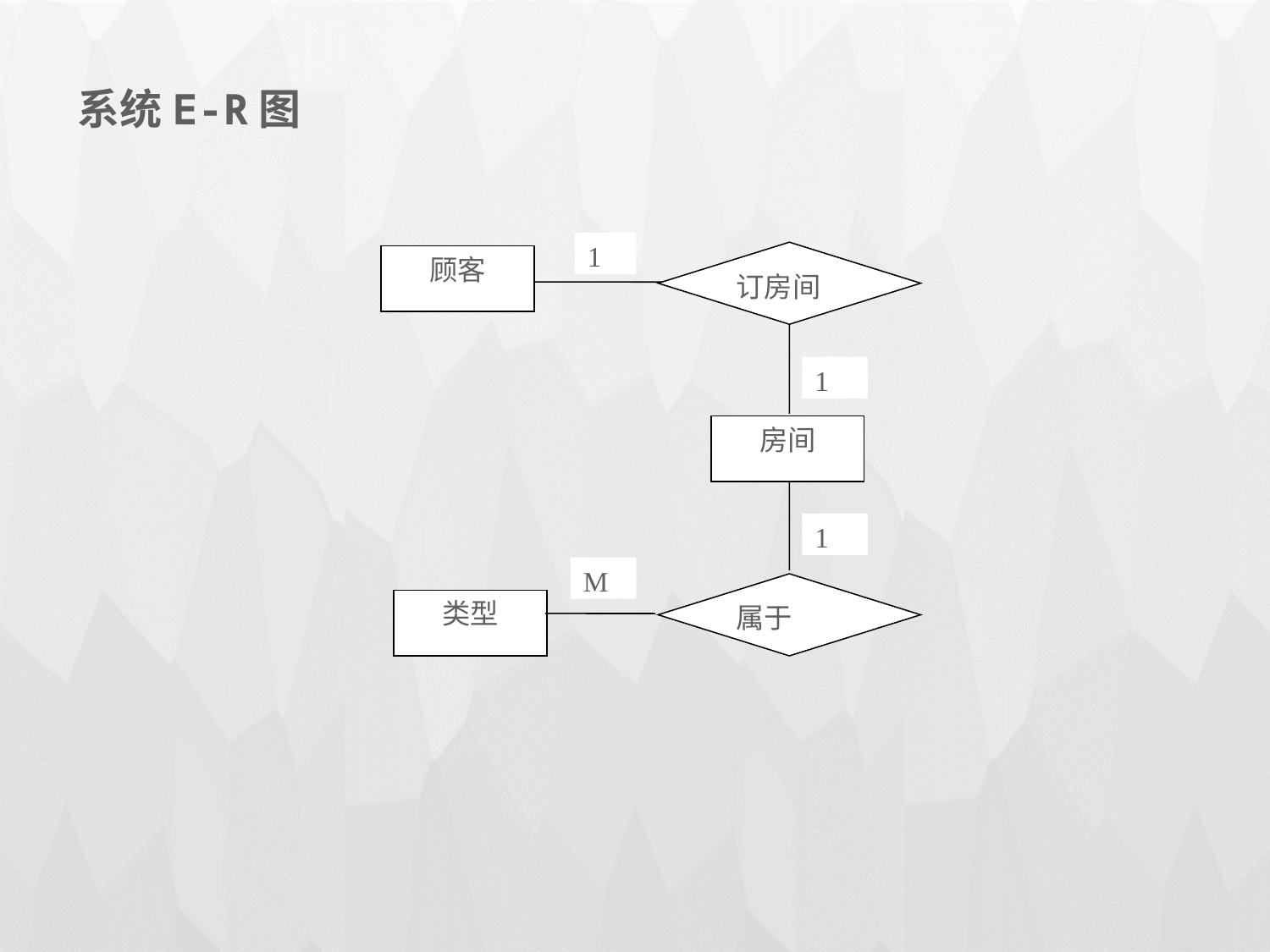

系统E-R图
1

订房间
顾客

1
房间

1
M

属于
类型